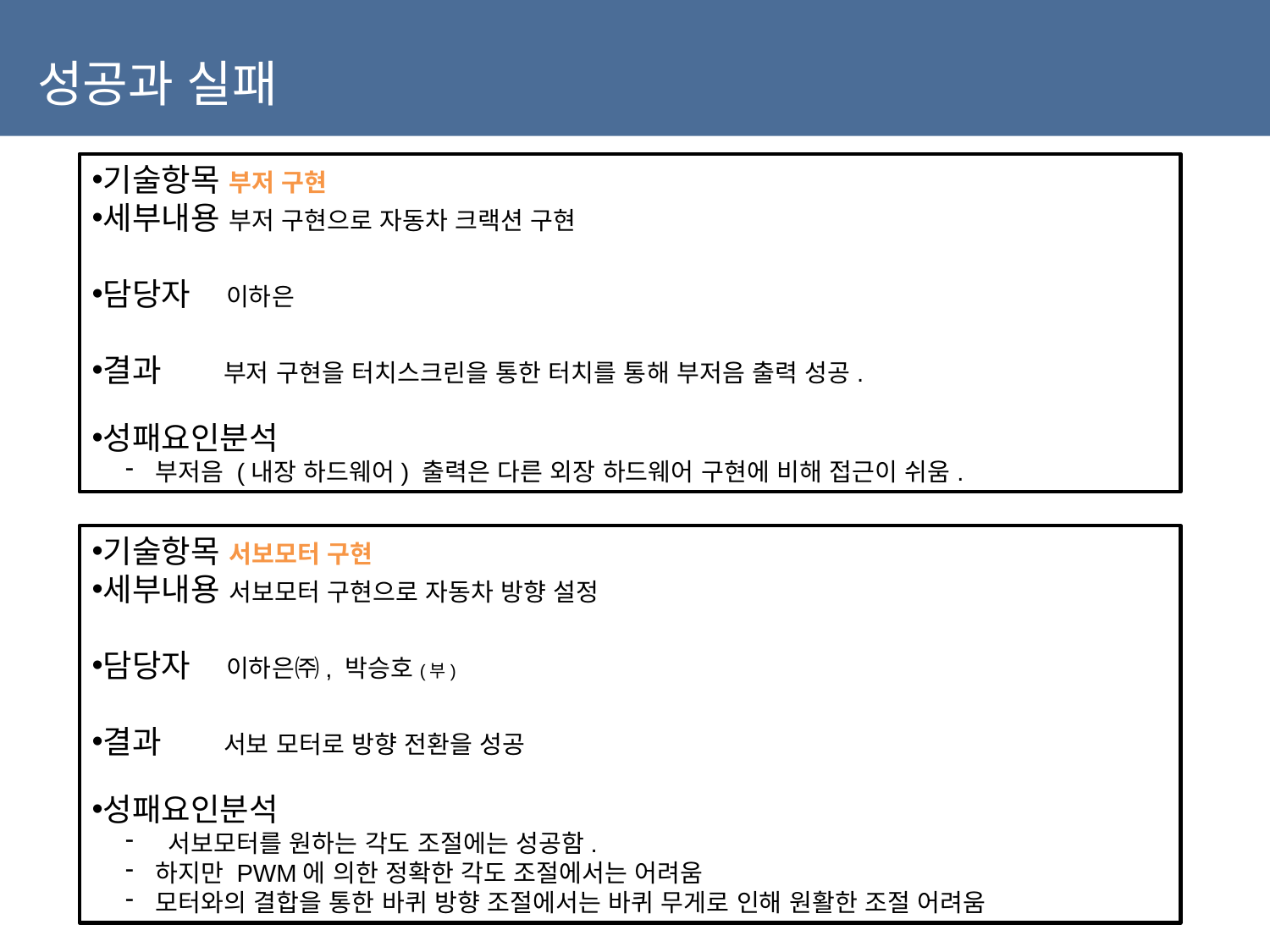

성공과 실패
기술항목 부저 구현
세부내용 부저 구현으로 자동차 크랙션 구현

담당자    이하은

결과       부저 구현을 터치스크린을 통한 터치를 통해 부저음 출력 성공.

성패요인분석
부저음 (내장 하드웨어) 출력은 다른 외장 하드웨어 구현에 비해 접근이 쉬움.
기술항목 서보모터 구현
세부내용 서보모터 구현으로 자동차 방향 설정

담당자    이하은㈜, 박승호(부)

결과       서보 모터로 방향 전환을 성공

성패요인분석
 서보모터를 원하는 각도 조절에는 성공함.
하지만 PWM에 의한 정확한 각도 조절에서는 어려움
모터와의 결합을 통한 바퀴 방향 조절에서는 바퀴 무게로 인해 원활한 조절 어려움